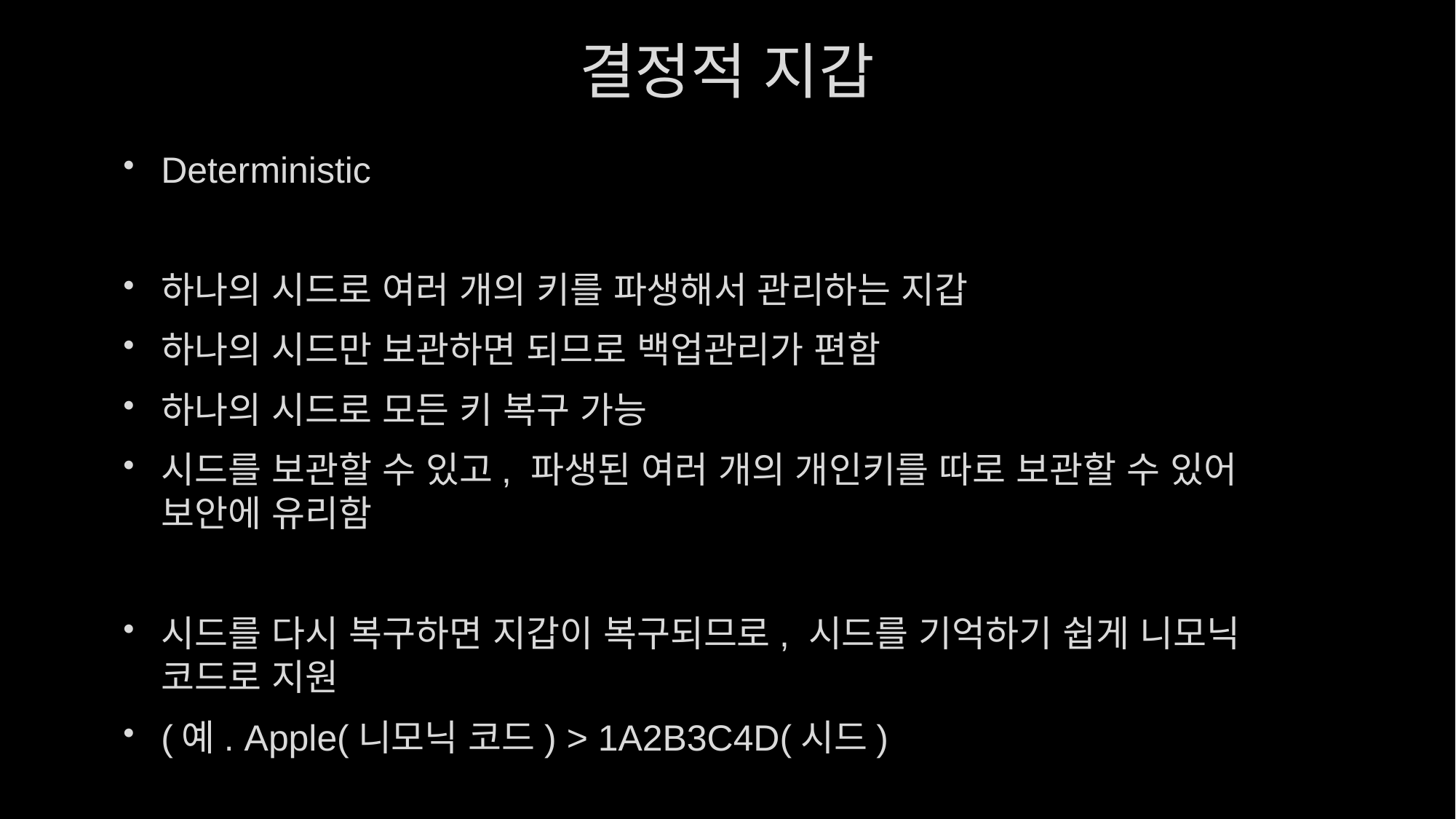

# 결정적 지갑
Deterministic

하나의 시드로 여러 개의 키를 파생해서 관리하는 지갑
하나의 시드만 보관하면 되므로 백업관리가 편함
하나의 시드로 모든 키 복구 가능
시드를 보관할 수 있고, 파생된 여러 개의 개인키를 따로 보관할 수 있어 보안에 유리함

시드를 다시 복구하면 지갑이 복구되므로, 시드를 기억하기 쉽게 니모닉 코드로 지원
(예. Apple(니모닉 코드) > 1A2B3C4D(시드)